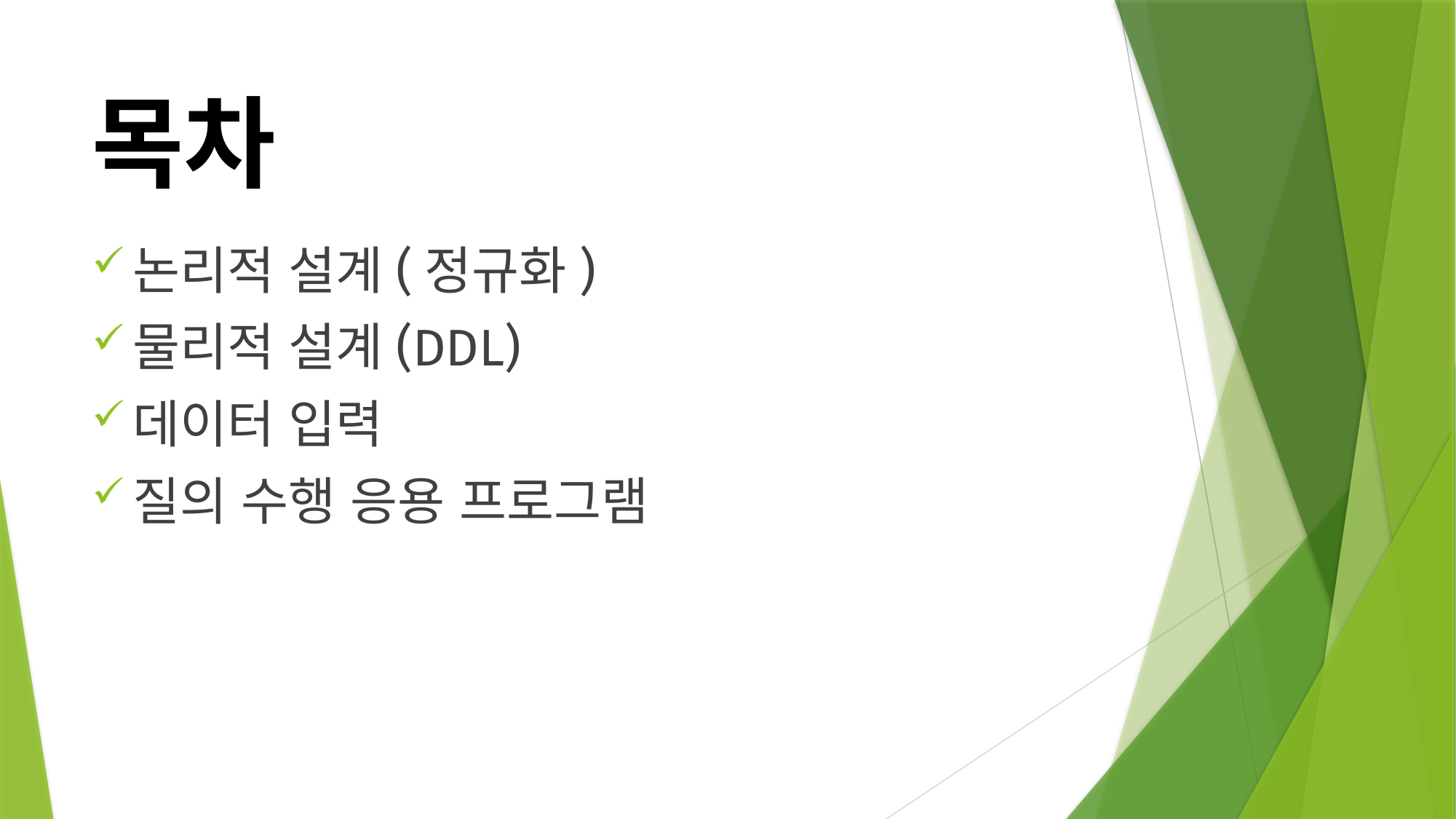

# 목차
논리적 설계(정규화)
물리적 설계(DDL)
데이터 입력
질의 수행 응용 프로그램